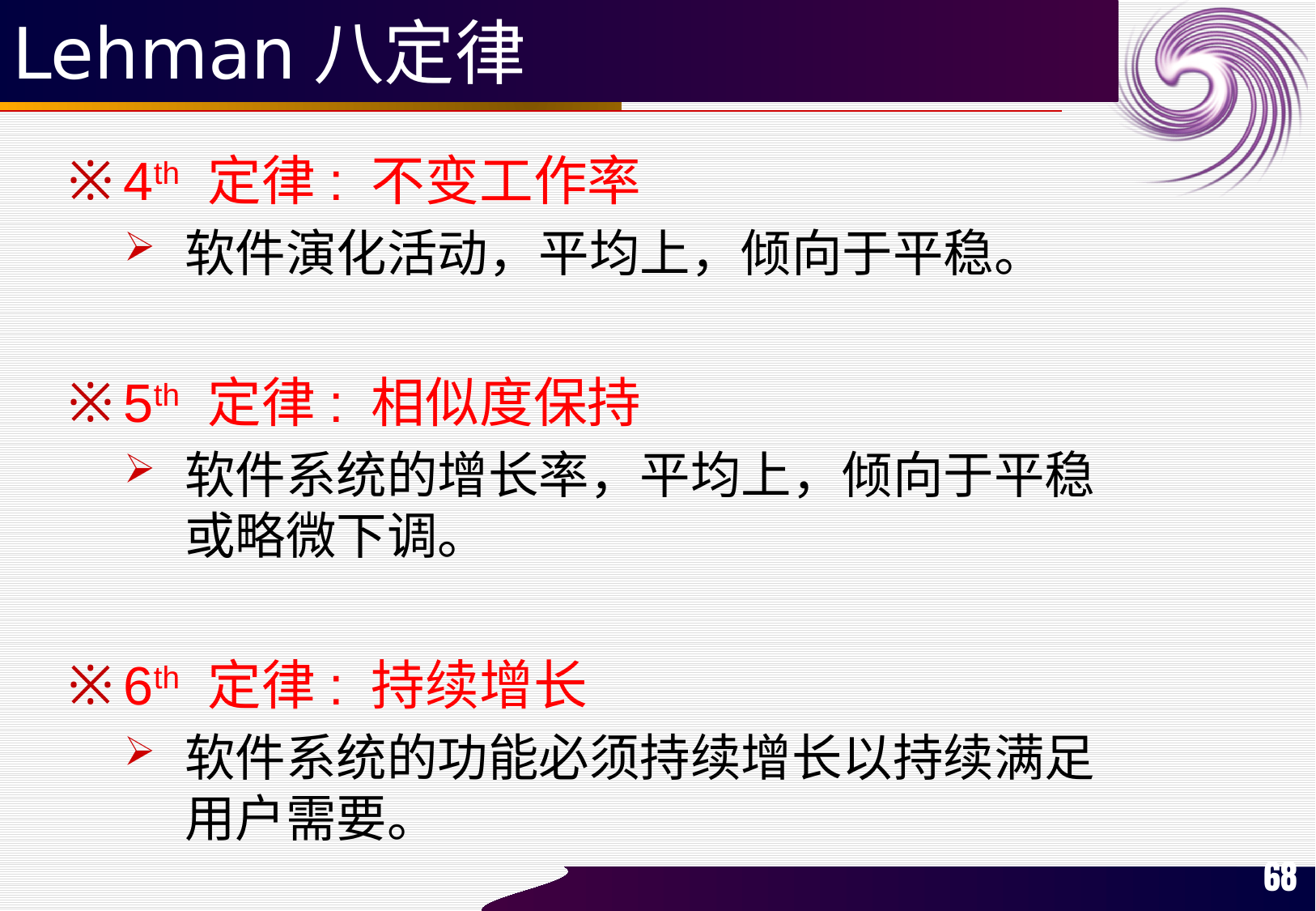

# Lehman八定律
4th 定律: 不变工作率
软件演化活动，平均上，倾向于平稳。

5th 定律: 相似度保持
软件系统的增长率，平均上，倾向于平稳
或略微下调。

6th 定律: 持续增长
软件系统的功能必须持续增长以持续满足
用户需要。
68